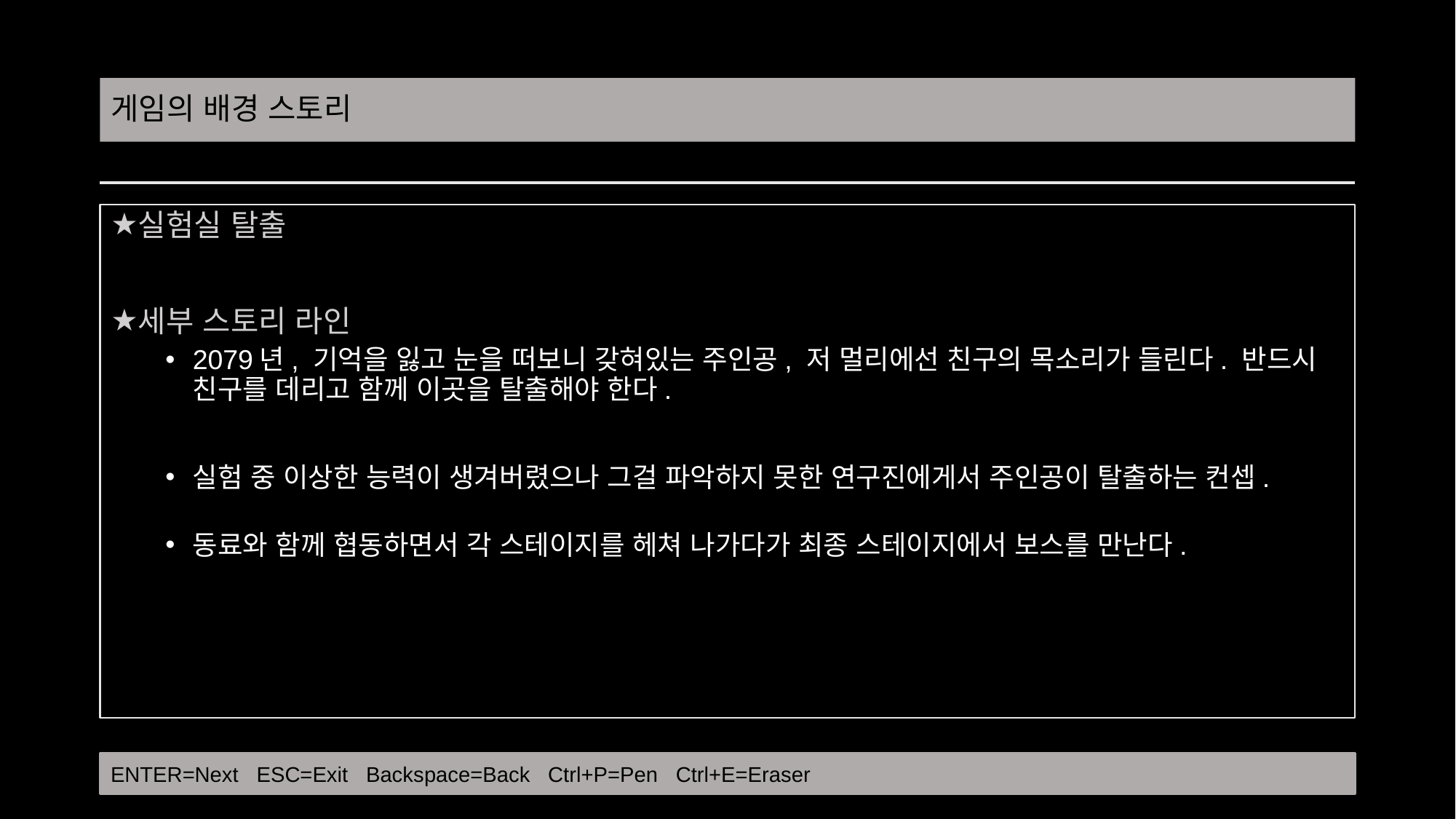

# 게임의 배경 스토리
실험실 탈출

세부 스토리 라인
2079년, 기억을 잃고 눈을 떠보니 갖혀있는 주인공, 저 멀리에선 친구의 목소리가 들린다. 반드시 친구를 데리고 함께 이곳을 탈출해야 한다.

실험 중 이상한 능력이 생겨버렸으나 그걸 파악하지 못한 연구진에게서 주인공이 탈출하는 컨셉.

동료와 함께 협동하면서 각 스테이지를 헤쳐 나가다가 최종 스테이지에서 보스를 만난다.